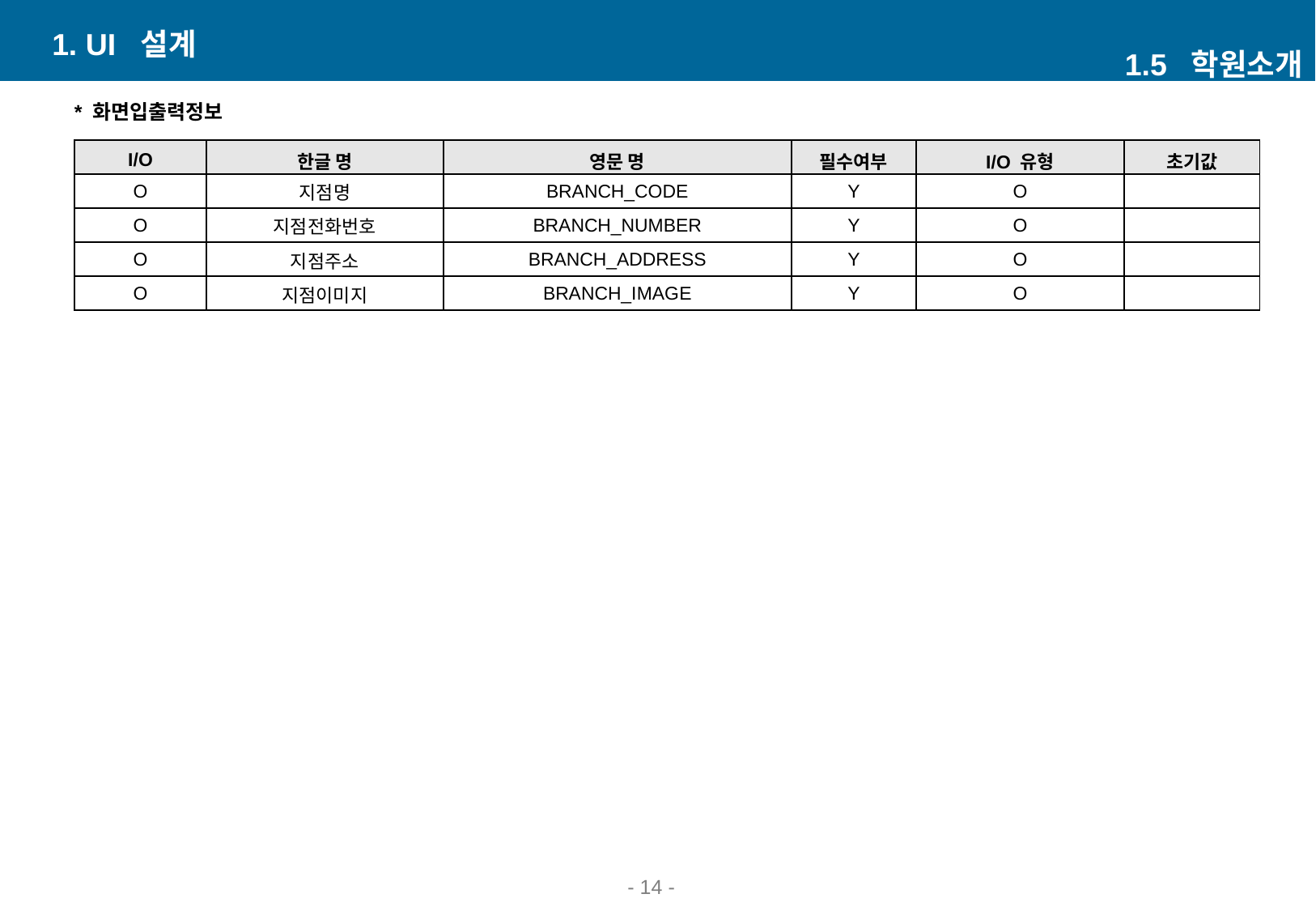

1. UI  설계
1.5  학원소개
* 화면입출력정보
| I/O | 한글 명 | 영문 명 | 필수여부 | I/O 유형 | 초기값 |
| --- | --- | --- | --- | --- | --- |
| O | 지점명 | BRANCH\_CODE | Y | O |  |
| O | 지점전화번호 | BRANCH\_NUMBER | Y | O |  |
| O | 지점주소 | BRANCH\_ADDRESS | Y | O |  |
| O | 지점이미지 | BRANCH\_IMAGE | Y | O |  |
- 14 -